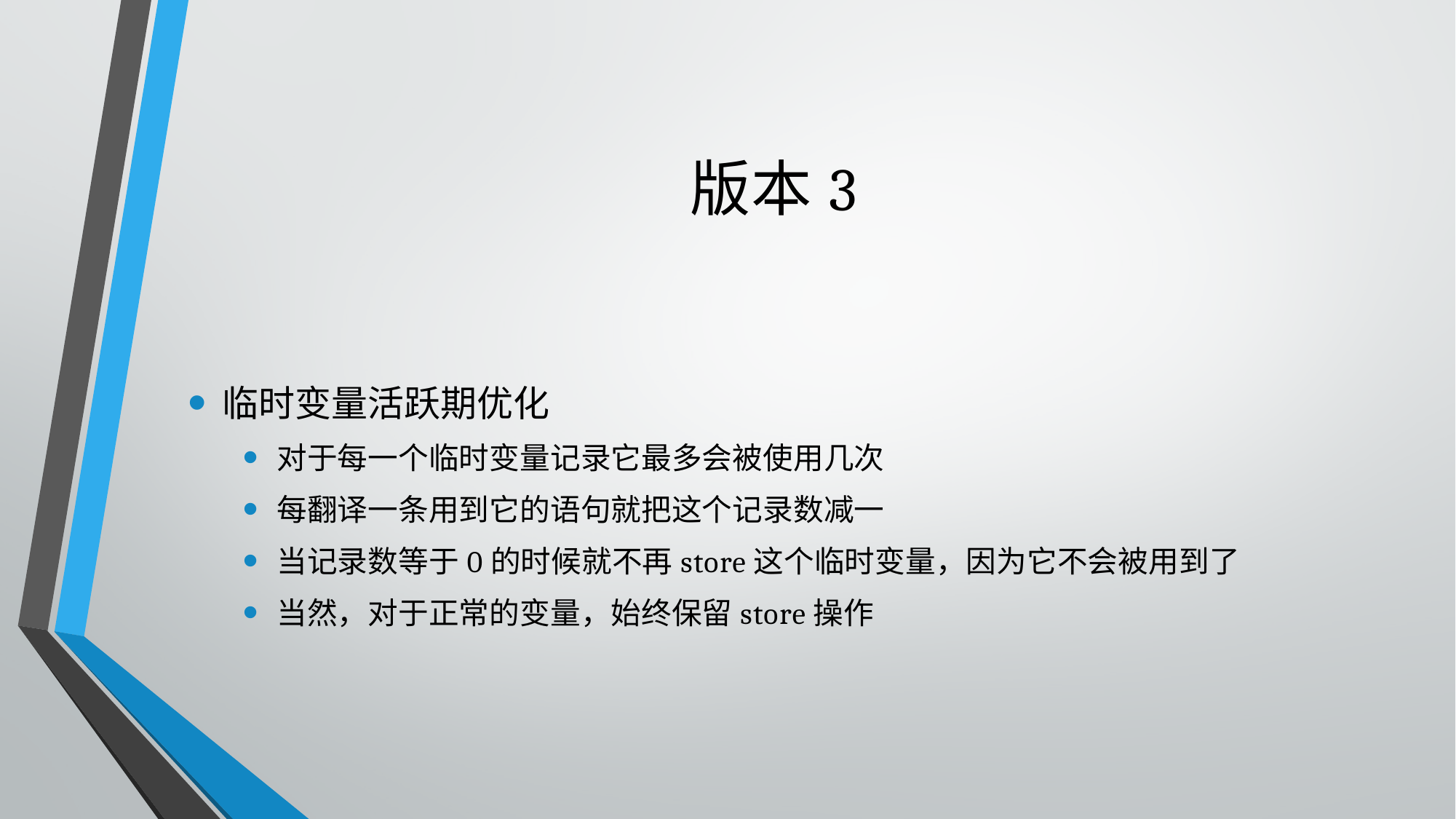

# 版本3
临时变量活跃期优化
对于每一个临时变量记录它最多会被使用几次
每翻译一条用到它的语句就把这个记录数减一
当记录数等于0的时候就不再store这个临时变量，因为它不会被用到了
当然，对于正常的变量，始终保留store操作